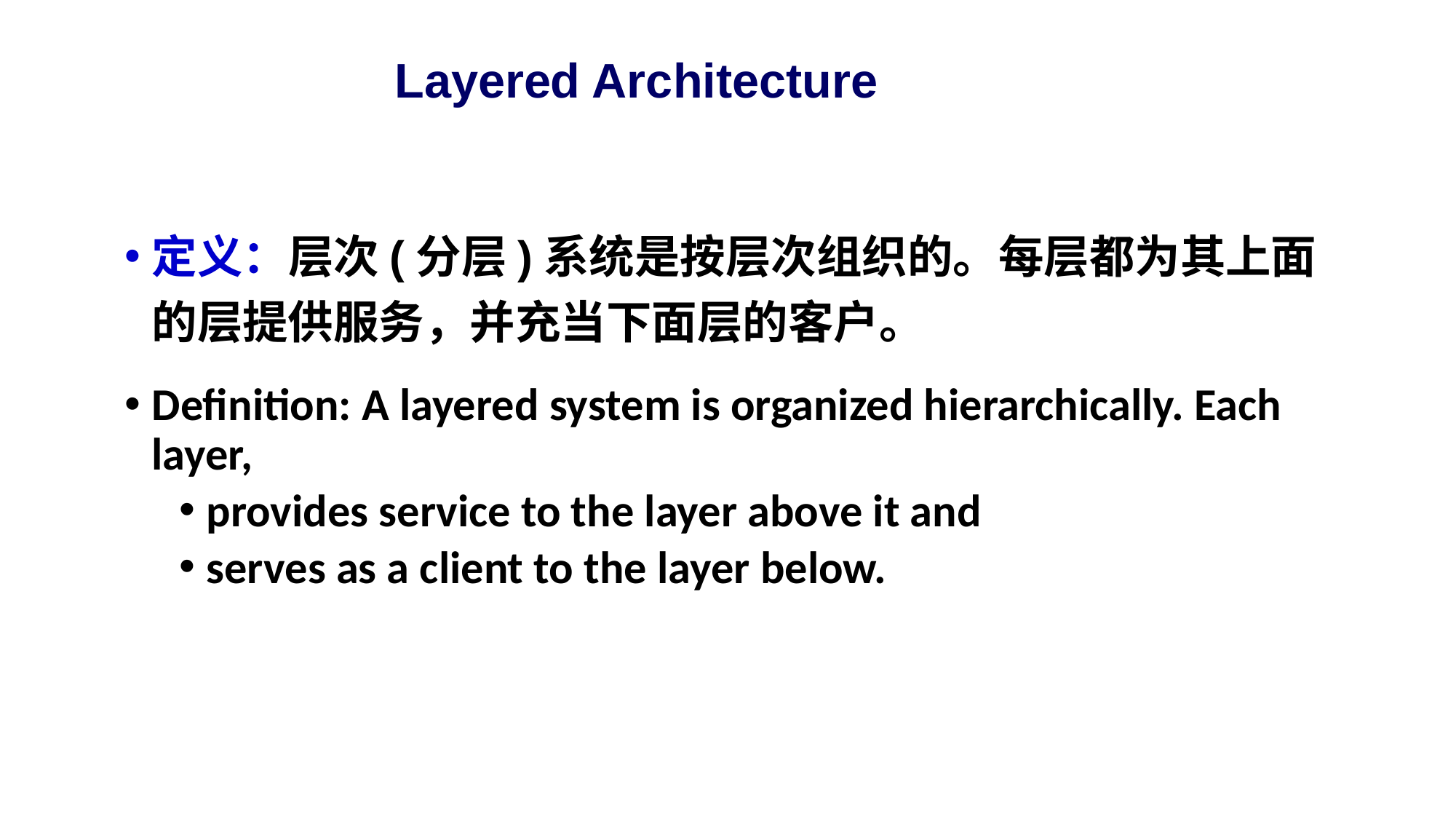

# Layered Architecture
定义：层次(分层)系统是按层次组织的。每层都为其上面的层提供服务，并充当下面层的客户。
Definition: A layered system is organized hierarchically. Each layer,
provides service to the layer above it and
serves as a client to the layer below.